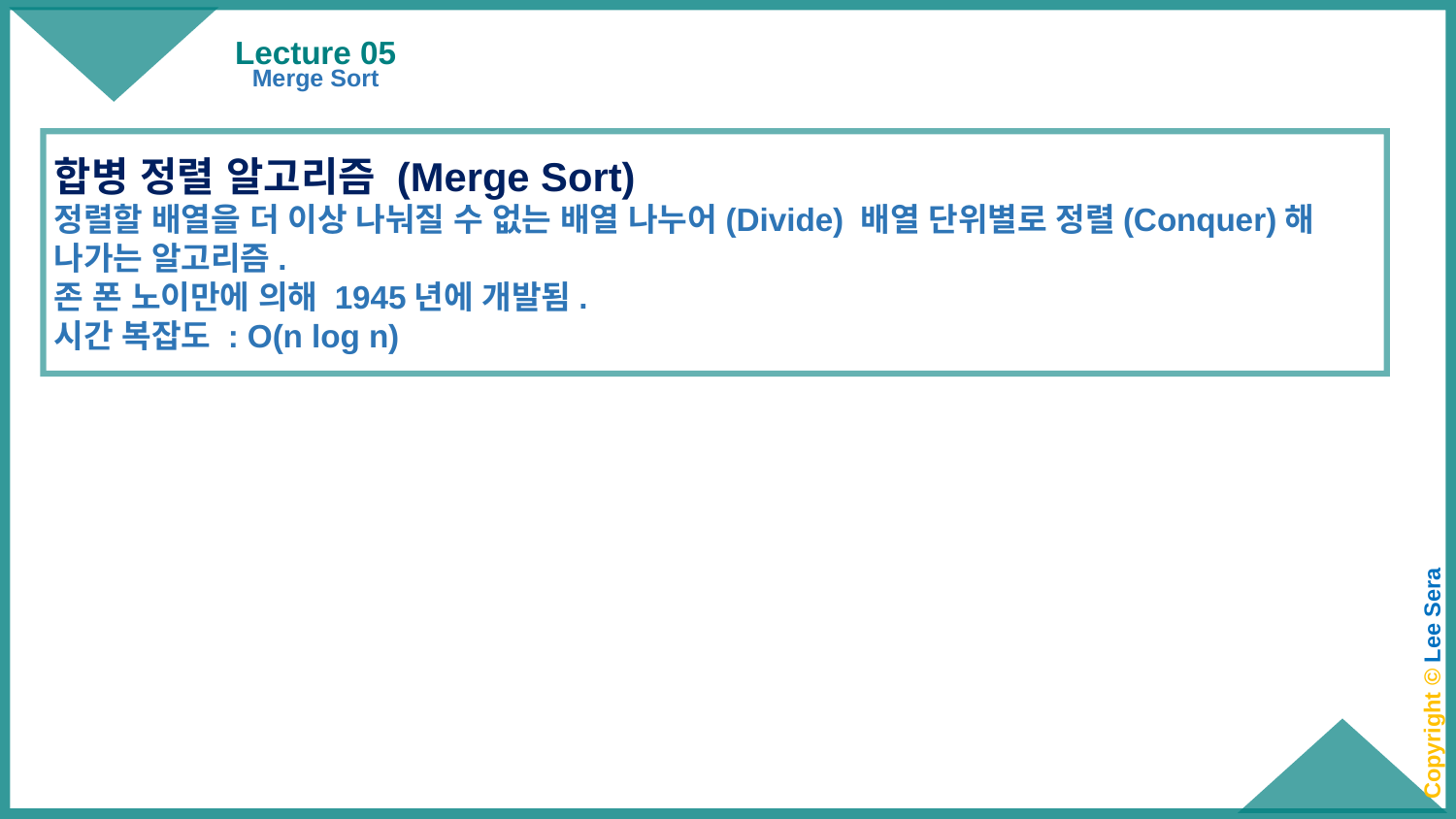

# Lecture 05
Merge Sort
합병 정렬 알고리즘 (Merge Sort)
정렬할 배열을 더 이상 나눠질 수 없는 배열 나누어(Divide) 배열 단위별로 정렬(Conquer)해 나가는 알고리즘.
존 폰 노이만에 의해 1945년에 개발됨.
시간 복잡도 : O(n log n)
Copyright © Lee Sera